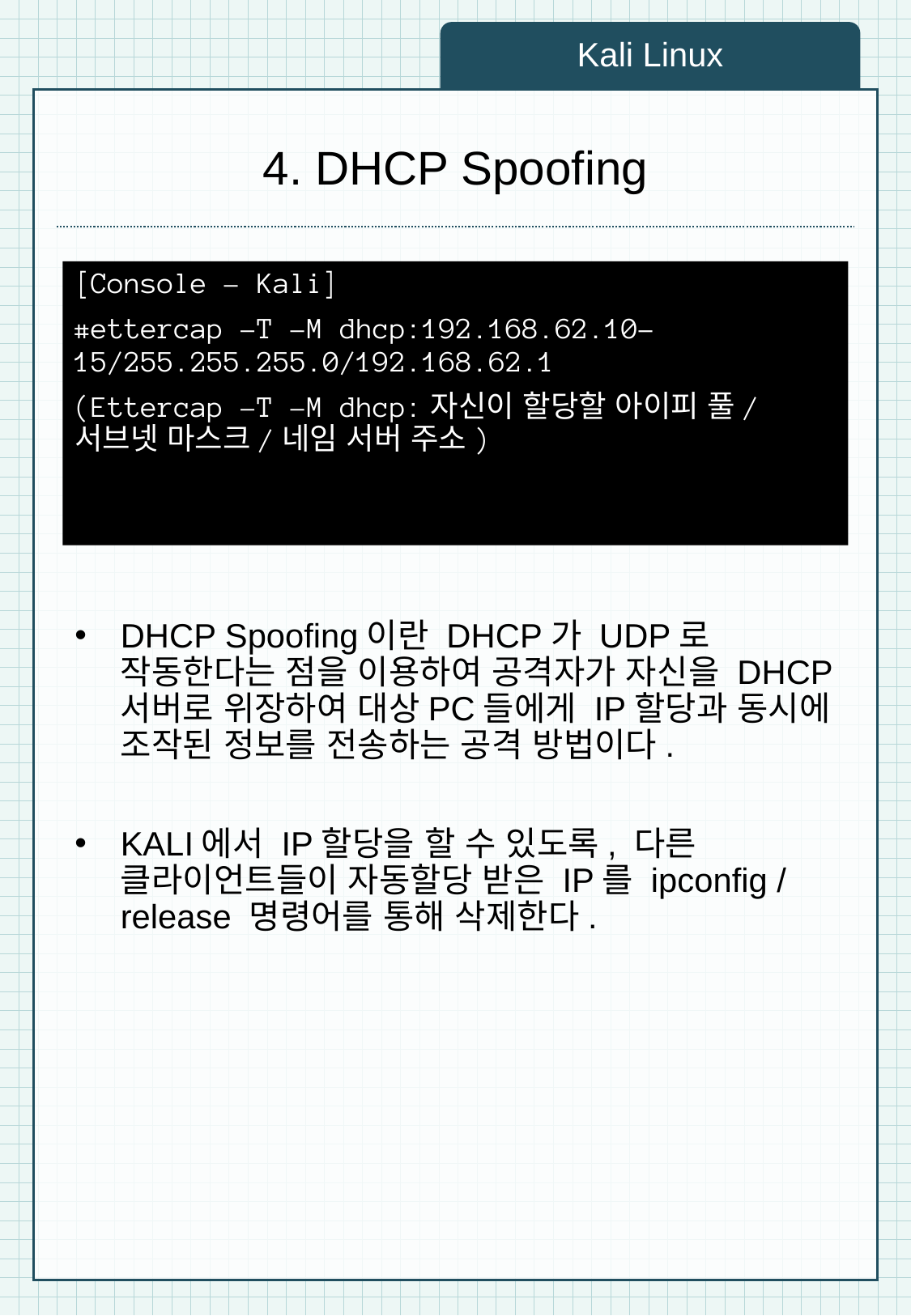

Kali Linux

# 4. DHCP Spoofing
[Console – Kali]
#ettercap –T –M dhcp:192.168.62.10-15/255.255.255.0/192.168.62.1
(Ettercap –T –M dhcp:자신이 할당할 아이피 풀/서브넷 마스크/네임 서버 주소)
DHCP Spoofing이란 DHCP가 UDP로 작동한다는 점을 이용하여 공격자가 자신을 DHCP서버로 위장하여 대상PC들에게 IP할당과 동시에 조작된 정보를 전송하는 공격 방법이다.

KALI에서 IP할당을 할 수 있도록, 다른 클라이언트들이 자동할당 받은 IP를 ipconfig /release 명령어를 통해 삭제한다.